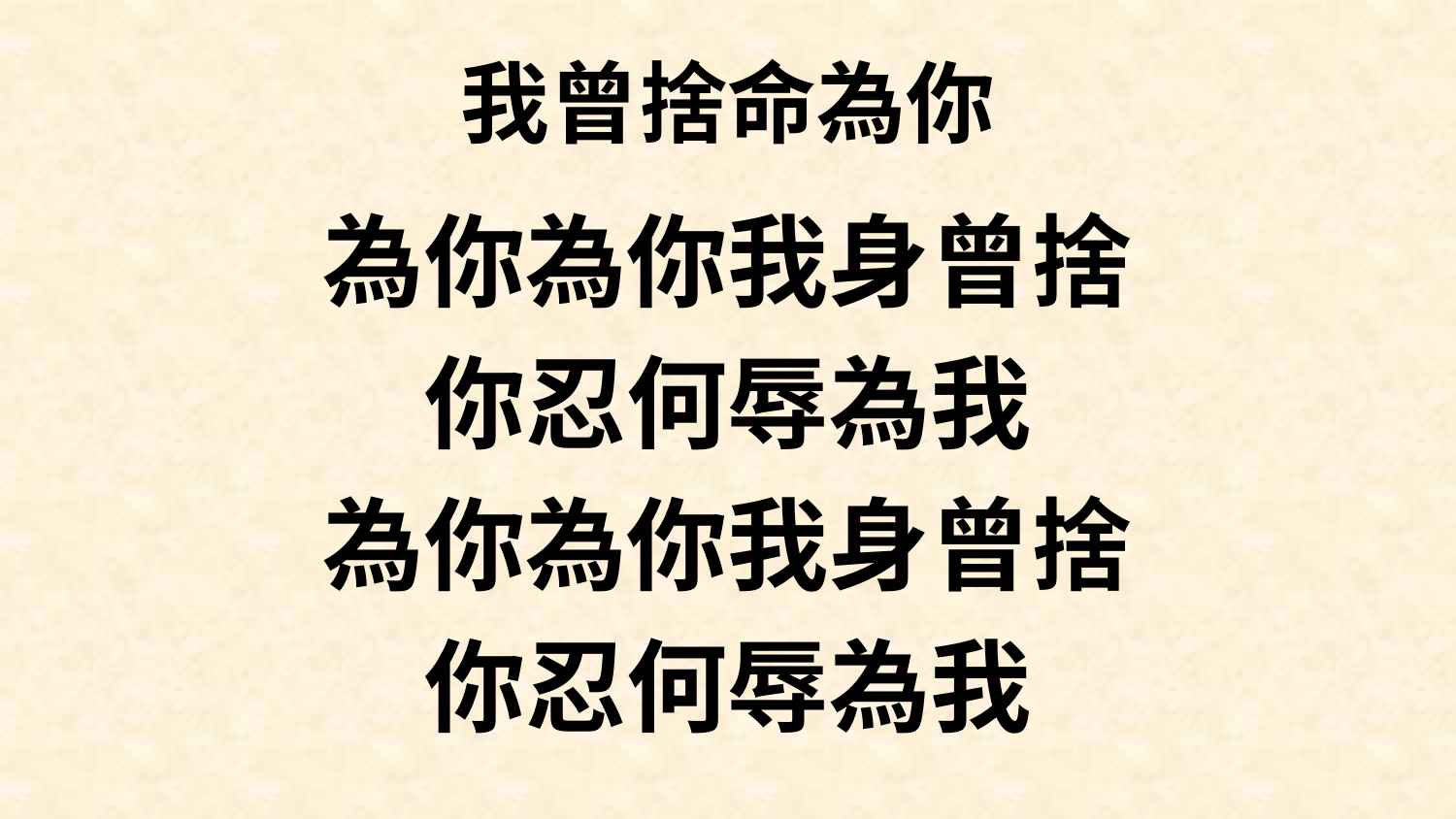

# 我曾捨命為你
為你為你我身曾捨
你忍何辱為我
為你為你我身曾捨
你忍何辱為我